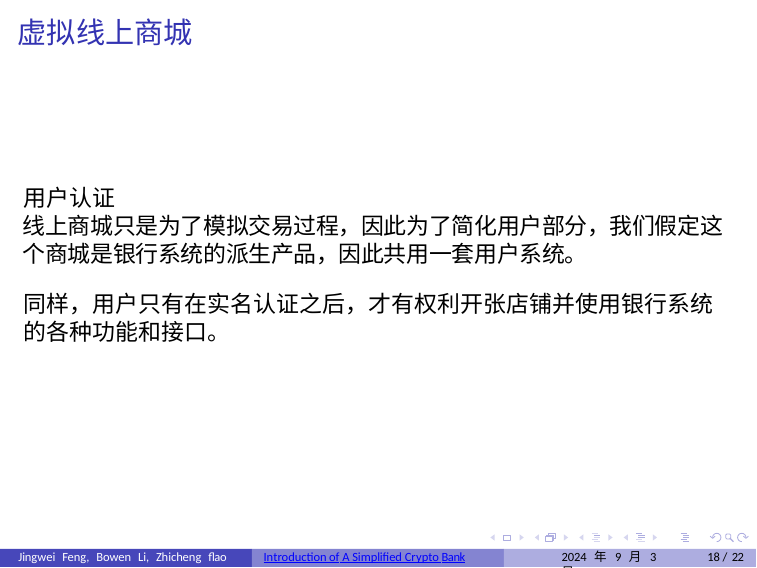

# 虚拟线上商城
用户认证
线上商城只是为了模拟交易过程，因此为了简化用户部分，我们假定这
个商城是银行系统的派生产品，因此共用一套用户系统。

同样，用户只有在实名认证之后，才有权利开张店铺并使用银行系统
的各种功能和接口。
Jingwei Feng, Bowen Li, Zhicheng flao
Introduction of A Simplified Crypto Bank
2024 年 9 月 3 日
18 / 22